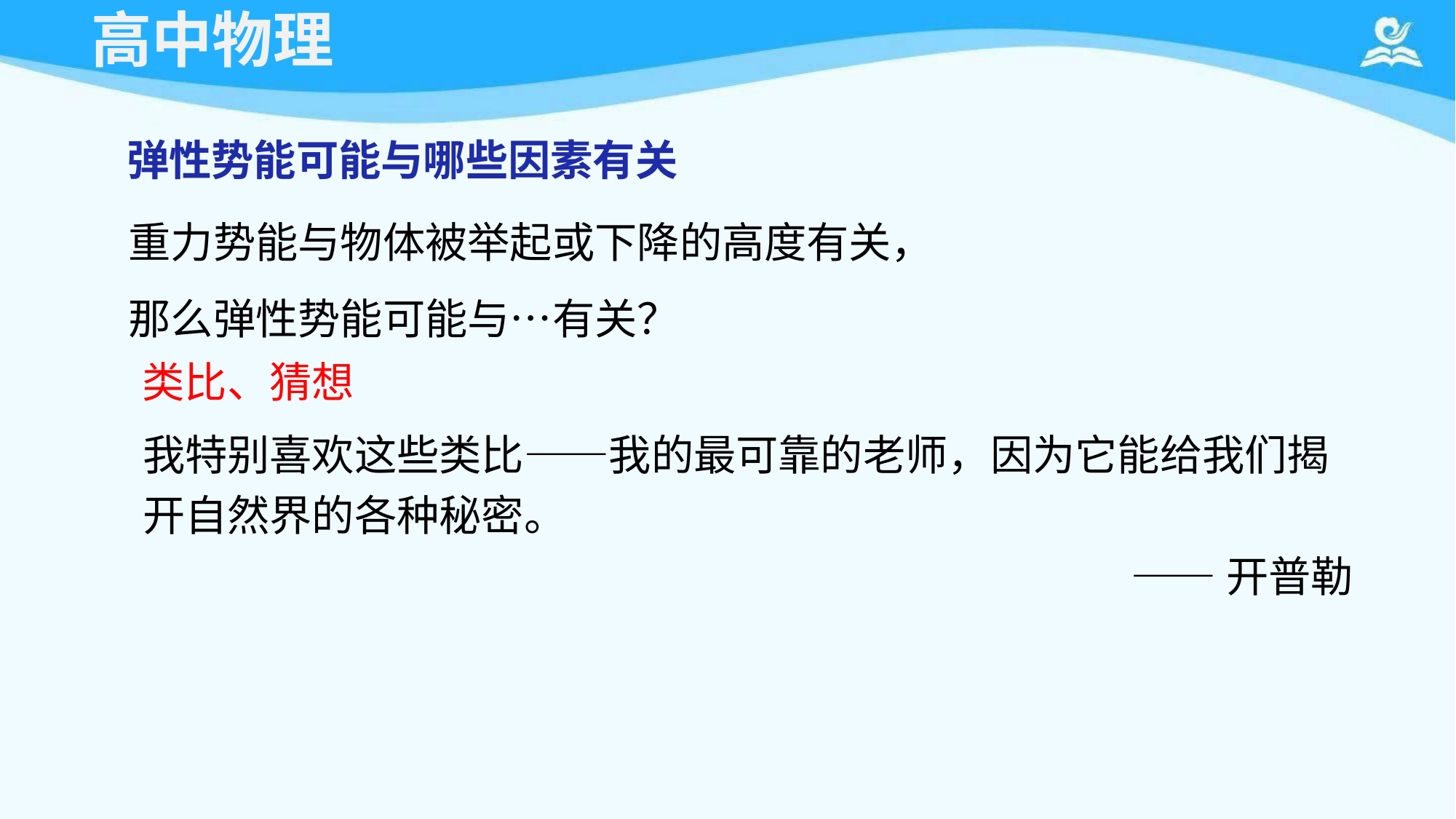

# 高中物理
弹性势能可能与哪些因素有关
重力势能与物体被举起或下降的高度有关， 那么弹性势能可能与…有关？
类比、猜想
我特别喜欢这些类比——我的最可靠的老师，因为它能给我们揭 开自然界的各种秘密。
——开普勒